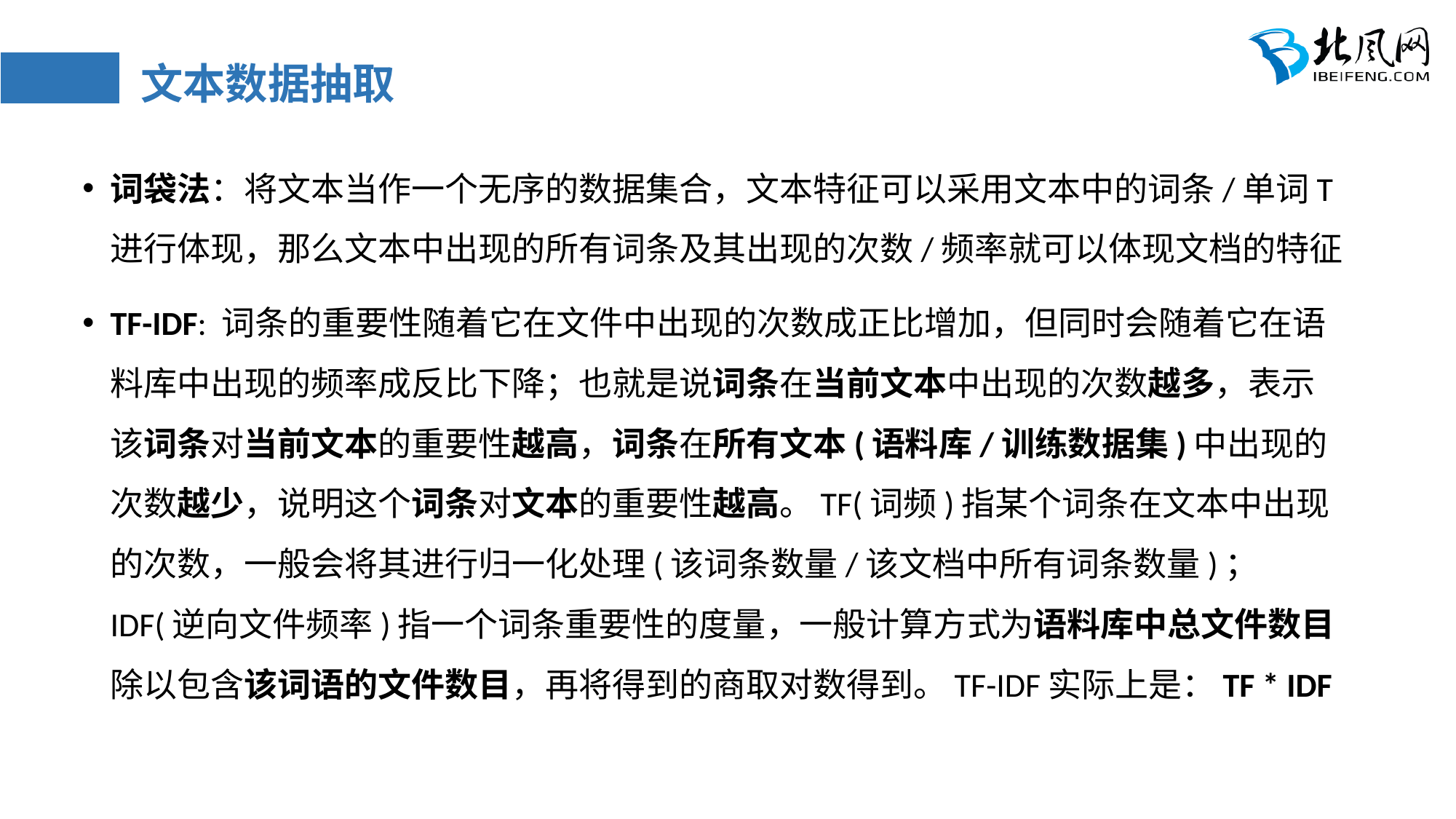

# 文本数据抽取
词袋法：将文本当作一个无序的数据集合，文本特征可以采用文本中的词条/单词T进行体现，那么文本中出现的所有词条及其出现的次数/频率就可以体现文档的特征
TF-IDF: 词条的重要性随着它在文件中出现的次数成正比增加，但同时会随着它在语料库中出现的频率成反比下降；也就是说词条在当前文本中出现的次数越多，表示该词条对当前文本的重要性越高，词条在所有文本(语料库/训练数据集)中出现的次数越少，说明这个词条对文本的重要性越高。TF(词频)指某个词条在文本中出现的次数，一般会将其进行归一化处理(该词条数量/该文档中所有词条数量)；IDF(逆向文件频率)指一个词条重要性的度量，一般计算方式为语料库中总文件数目除以包含该词语的文件数目，再将得到的商取对数得到。TF-IDF实际上是：TF * IDF